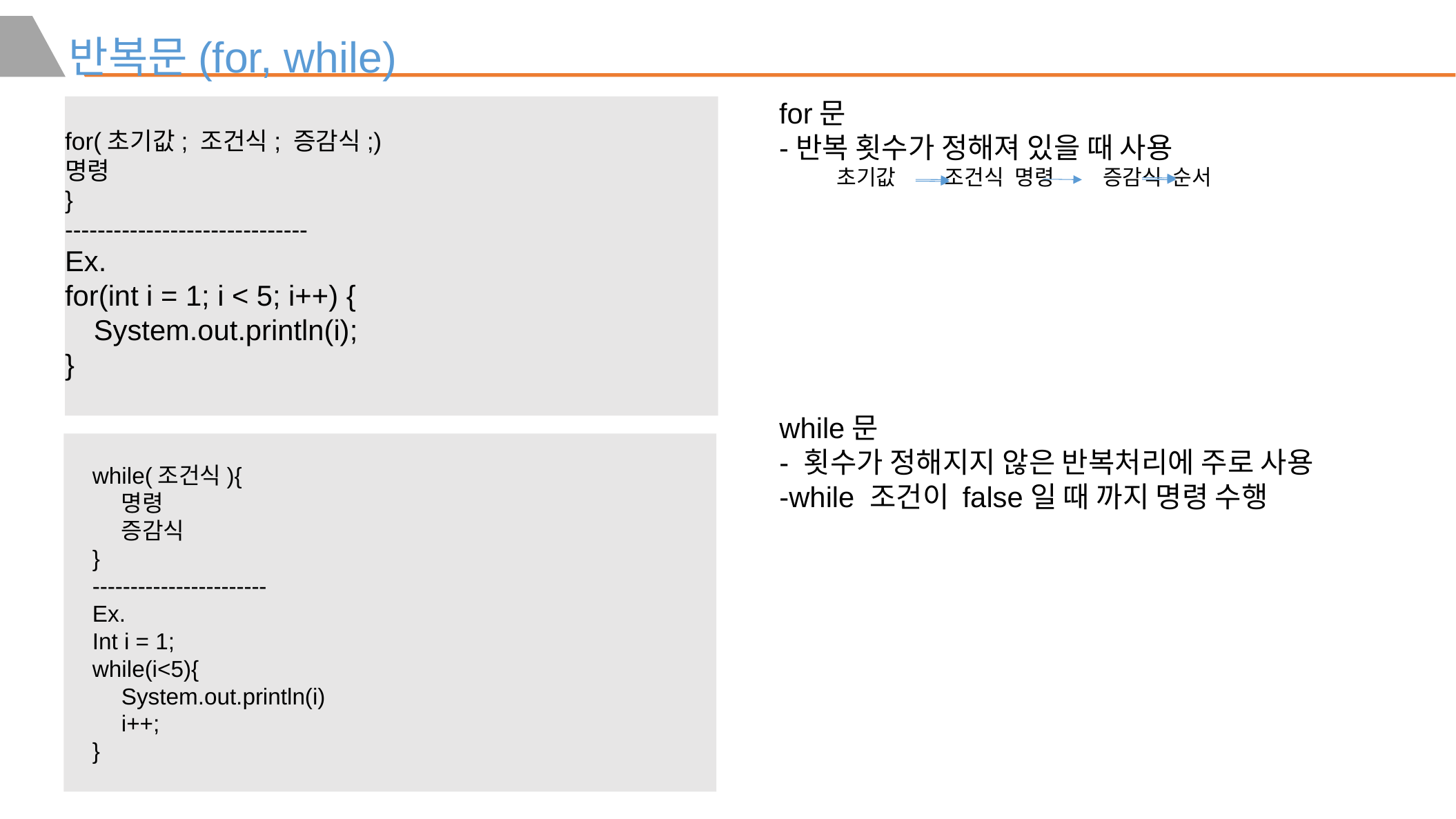

반복문(for, while)

for문
-반복 횟수가 정해져 있을 때 사용
초기값          조건식 	명령          증감식  순서

for(초기값; 조건식; 증감식;)
명령
}
------------------------------
Ex.
for(int i = 1; i < 5; i++) {
System.out.println(i);
}

while문
- 횟수가 정해지지 않은 반복처리에 주로 사용
-while 조건이 false일 때 까지 명령 수행

while(조건식){
명령
증감식
}
-----------------------
Ex.
Int i = 1;
while(i<5){
System.out.println(i)
i++;
}